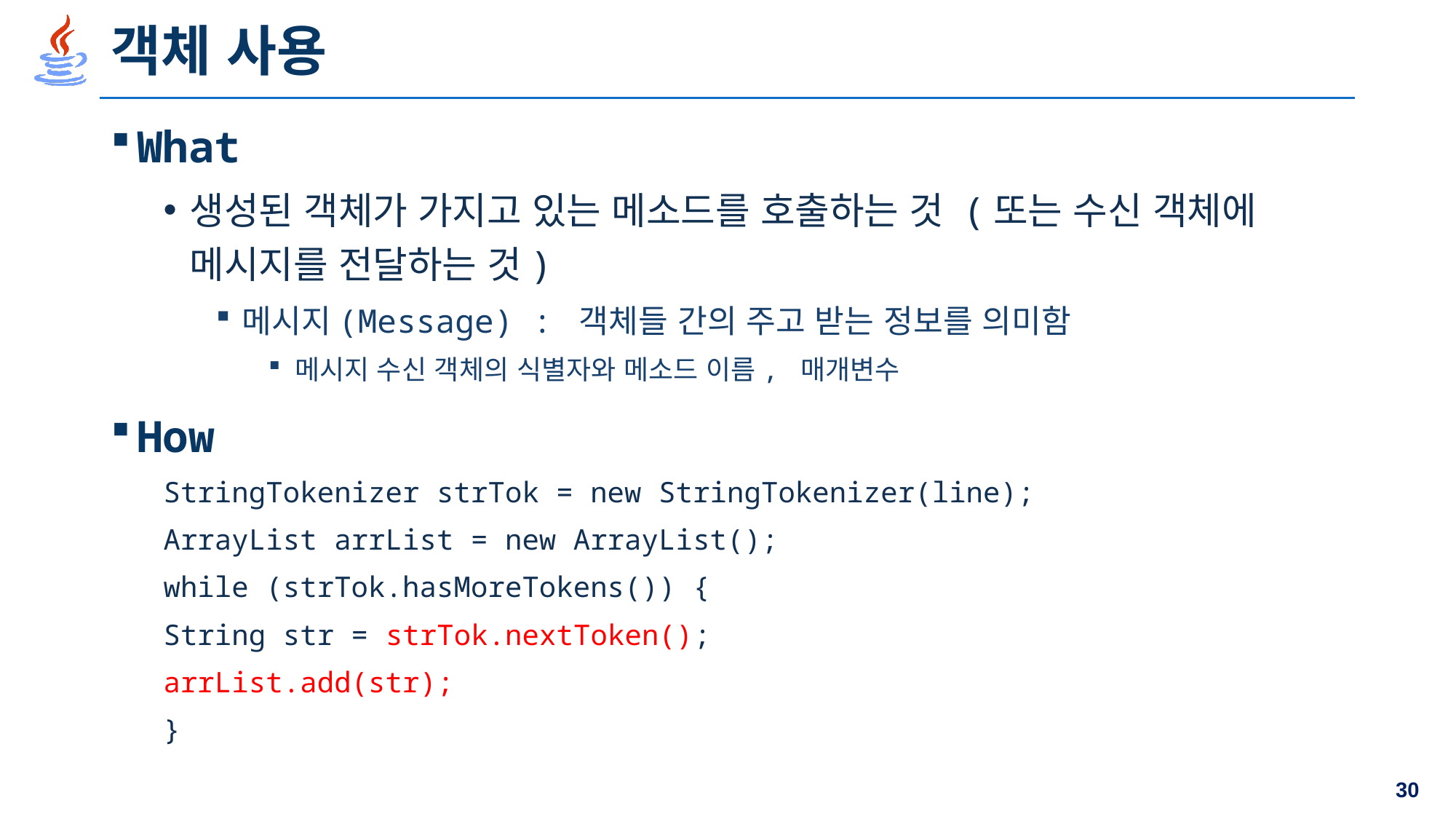

# 객체 사용
What
생성된 객체가 가지고 있는 메소드를 호출하는 것 (또는 수신 객체에 메시지를 전달하는 것)
메시지(Message) : 객체들 간의 주고 받는 정보를 의미함
메시지 수신 객체의 식별자와 메소드 이름, 매개변수
How
StringTokenizer strTok = new StringTokenizer(line);
ArrayList arrList = new ArrayList();
while (strTok.hasMoreTokens()) {
	String str = strTok.nextToken();
	arrList.add(str);
}

30